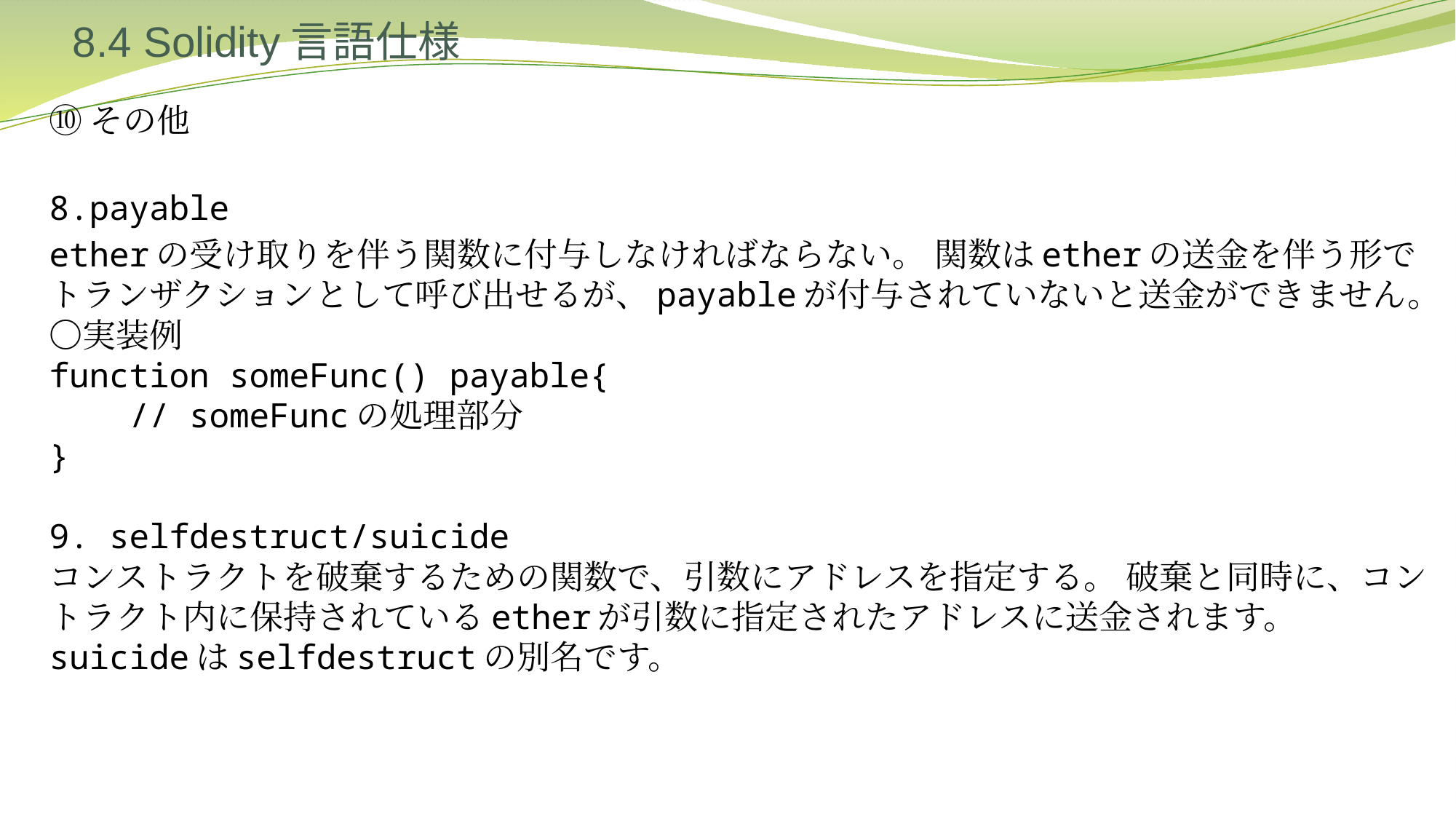

# 8.4 Solidity言語仕様

⑩その他
8.payable
etherの受け取りを伴う関数に付与しなければならない。 関数はetherの送金を伴う形でトランザクションとして呼び出せるが、payableが付与されていないと送金ができません。
〇実装例
function someFunc() payable{
    // someFuncの処理部分
}
9. selfdestruct/suicide
コンストラクトを破棄するための関数で、引数にアドレスを指定する。 破棄と同時に、コントラクト内に保持されているetherが引数に指定されたアドレスに送金されます。 suicideはselfdestructの別名です。